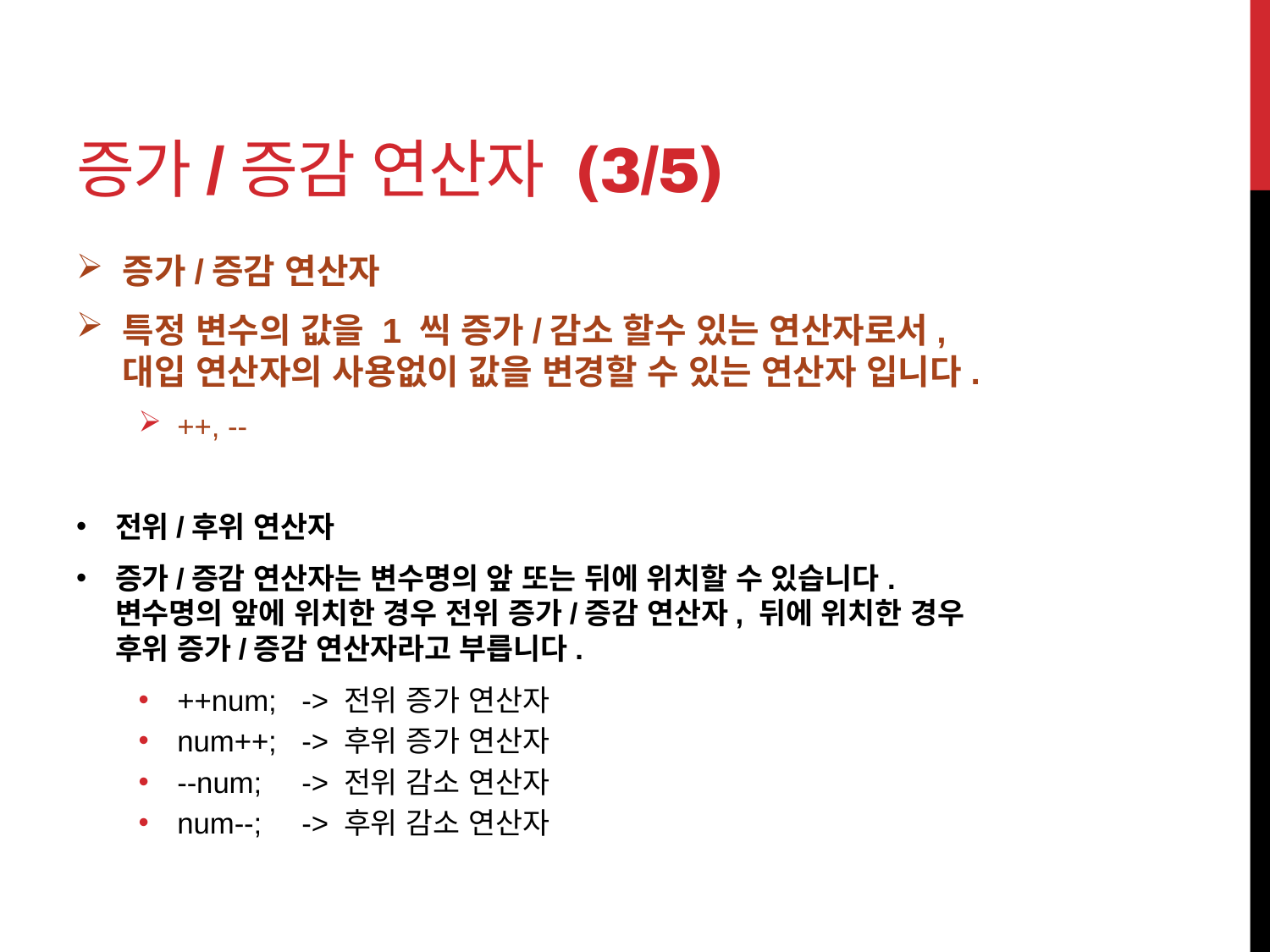

# 증가/증감 연산자 (3/5)
증가/증감 연산자
특정 변수의 값을 1 씩 증가/감소 할수 있는 연산자로서,
대입 연산자의 사용없이 값을 변경할 수 있는 연산자 입니다.
++, --

전위/후위 연산자
증가/증감 연산자는 변수명의 앞 또는 뒤에 위치할 수 있습니다.
변수명의 앞에 위치한 경우 전위 증가/증감 연산자, 뒤에 위치한 경우
후위 증가/증감 연산자라고 부릅니다.
++num;	-> 전위 증가 연산자
num++;	-> 후위 증가 연산자
--num;	-> 전위 감소 연산자
num--;	-> 후위 감소 연산자